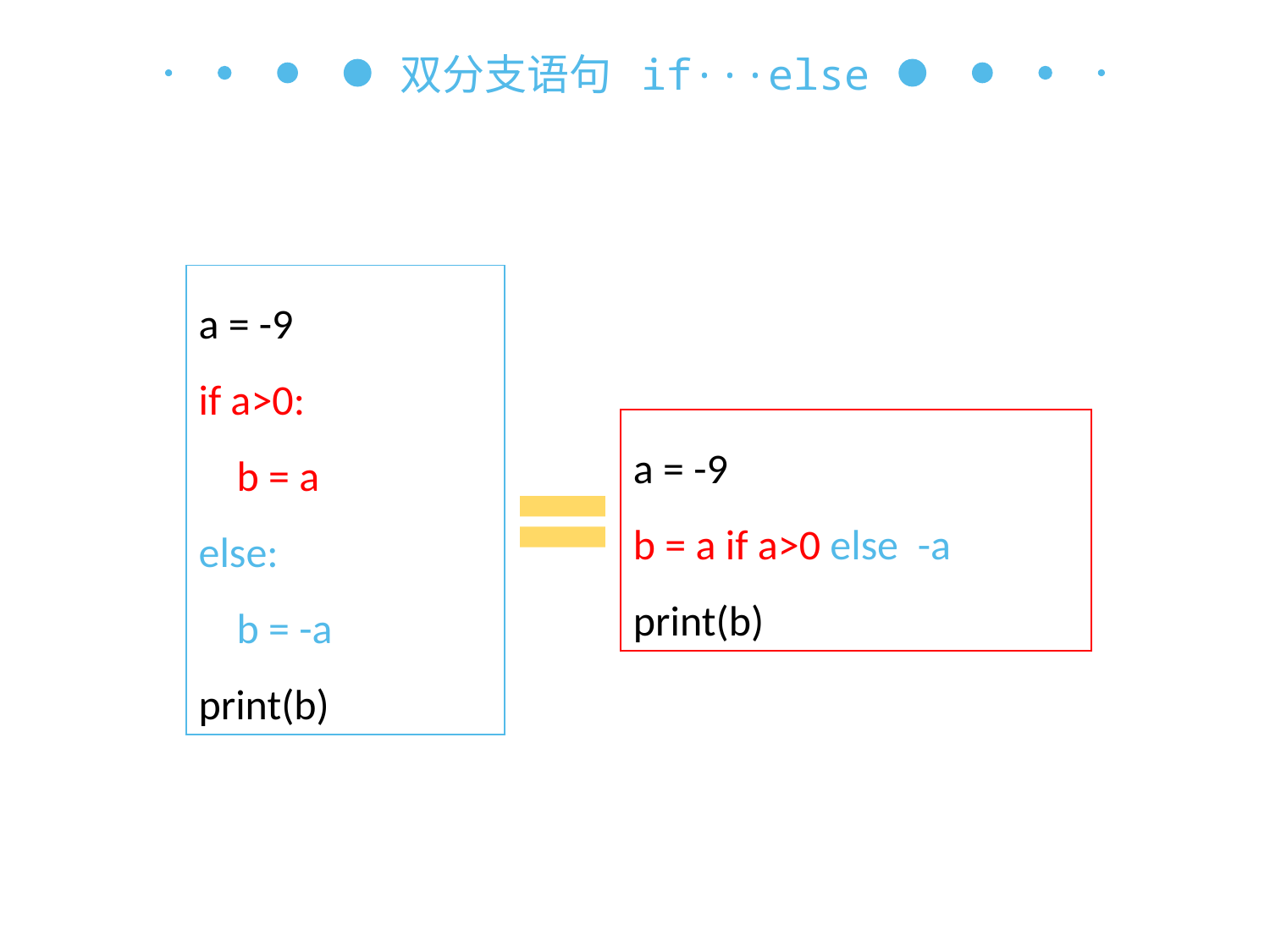

双分支语句  if···else
a = -9
if a>0:
    b = a
else:
    b = -a
print(b)
a = -9
b = a if a>0 else  -a
print(b)